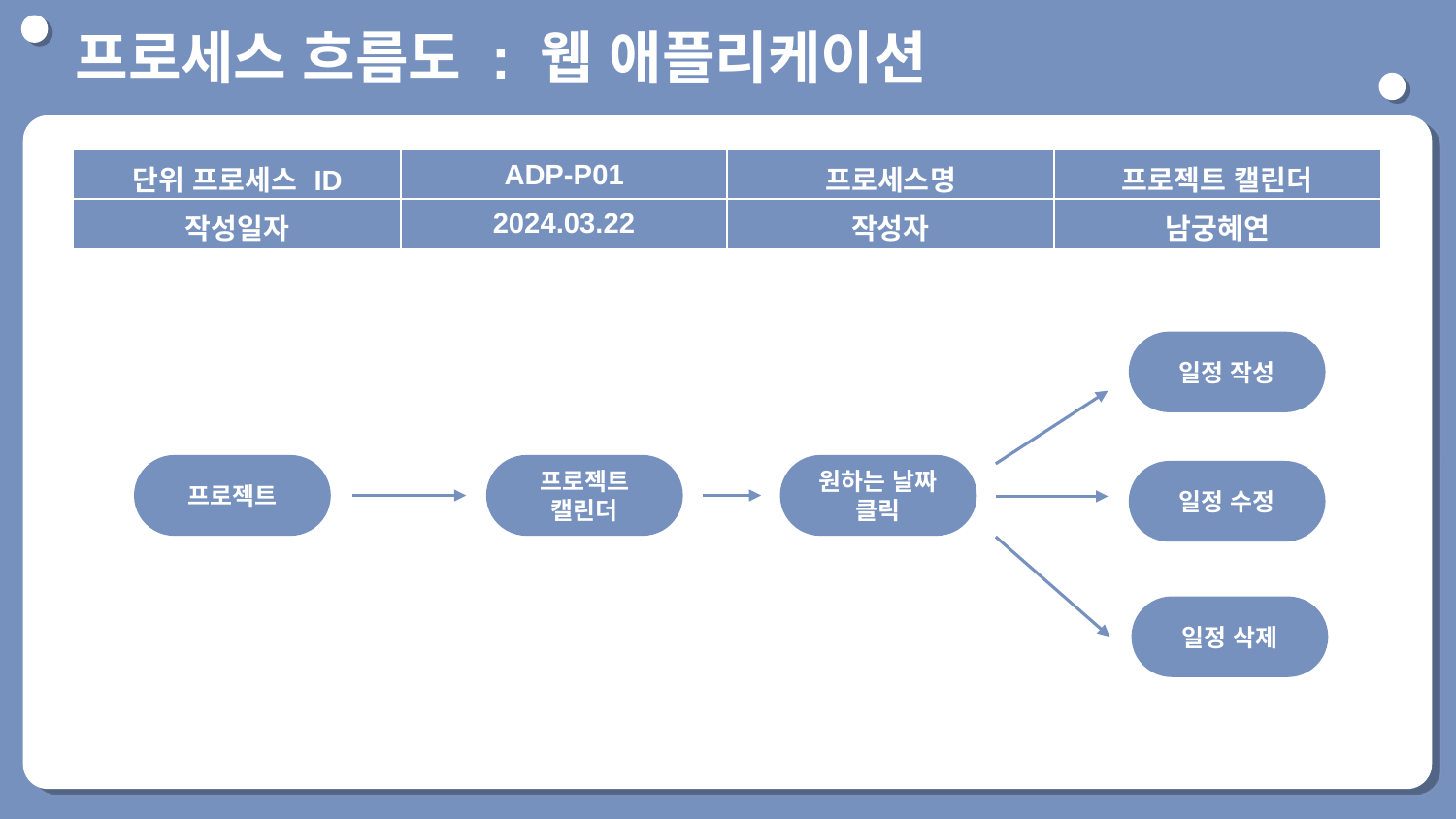

프로세스 흐름도 : 웹 애플리케이션

단위 프로세스 ID
| 단위 프로세스 ID | ADP-P01 | 프로세스명 | 프로젝트 캘린더 |
| --- | --- | --- | --- |
| 작성일자 | 2024.03.22 | 작성자 | 남궁혜연 |
일정 작성
프로젝트
프로젝트 캘린더
원하는 날짜 클릭
일정 수정
일정 삭제